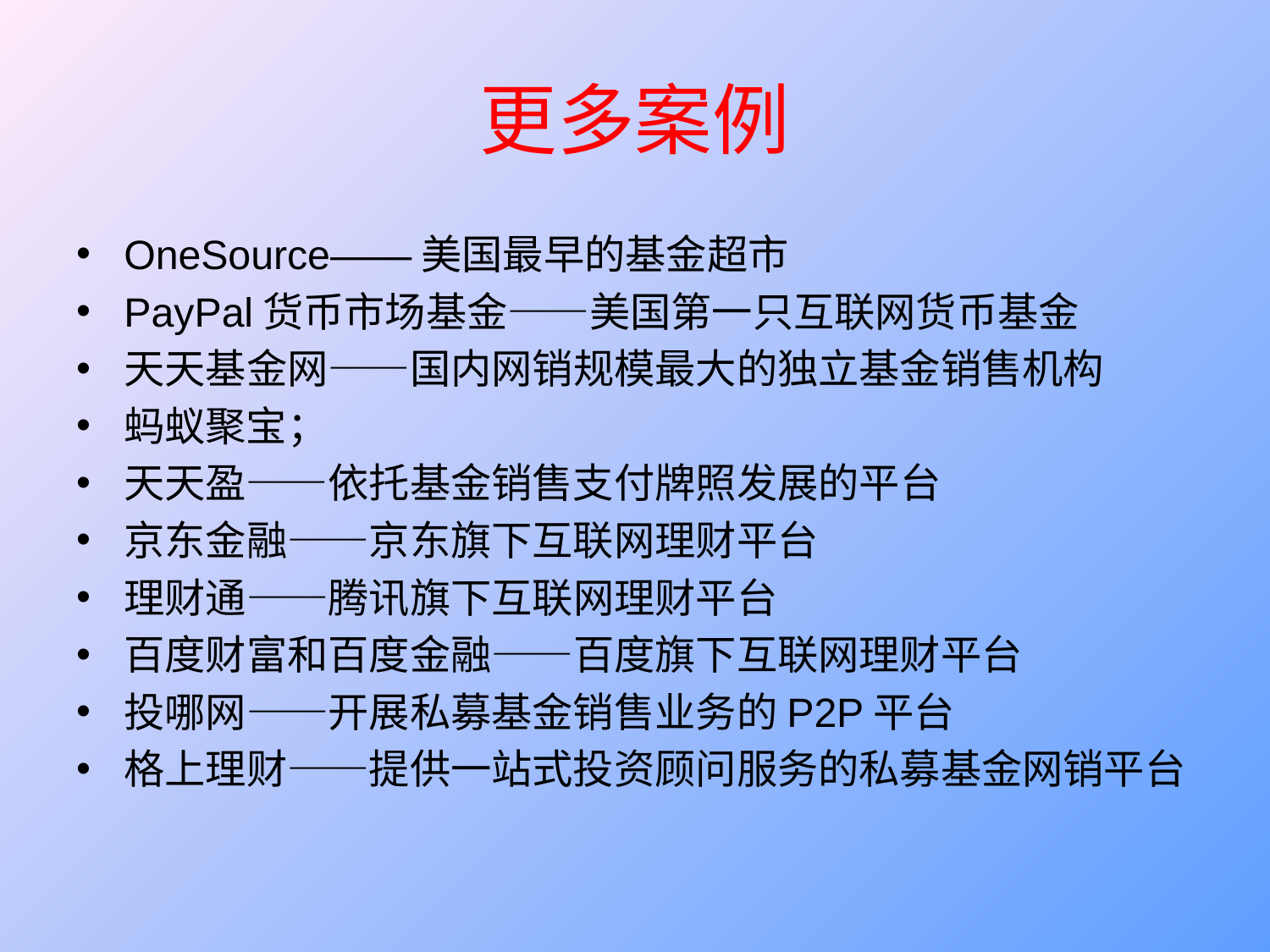

# 更多案例
OneSource——美国最早的基金超市
PayPal货币市场基金——美国第一只互联网货币基金
天天基金网——国内网销规模最大的独立基金销售机构
蚂蚁聚宝；
天天盈——依托基金销售支付牌照发展的平台
京东金融——京东旗下互联网理财平台
理财通——腾讯旗下互联网理财平台
百度财富和百度金融——百度旗下互联网理财平台
投哪网——开展私募基金销售业务的P2P平台
格上理财——提供一站式投资顾问服务的私募基金网销平台